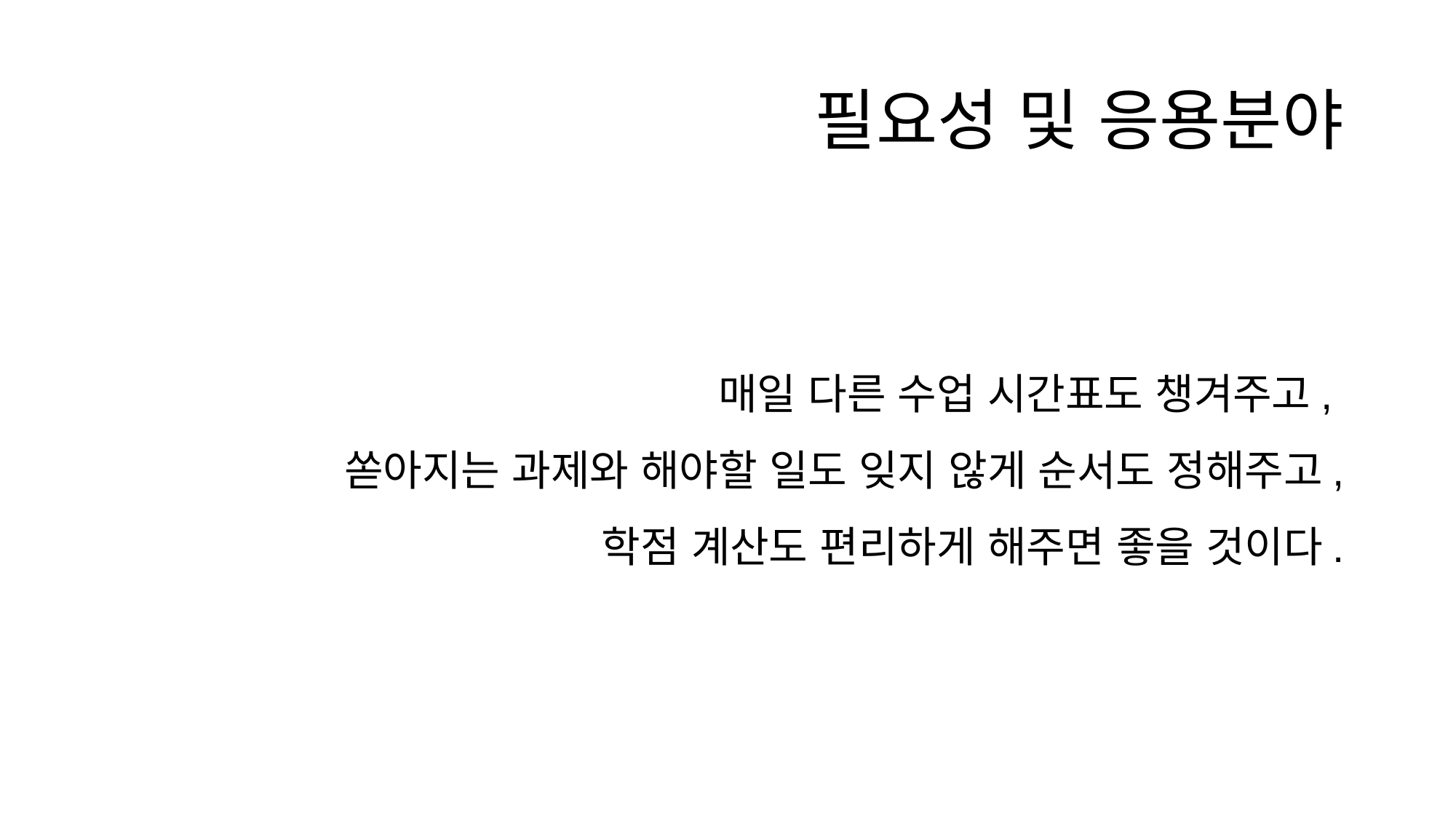

# 필요성 및 응용분야
매일 다른 수업 시간표도 챙겨주고,
쏟아지는 과제와 해야할 일도 잊지 않게 순서도 정해주고,
학점 계산도 편리하게 해주면 좋을 것이다.